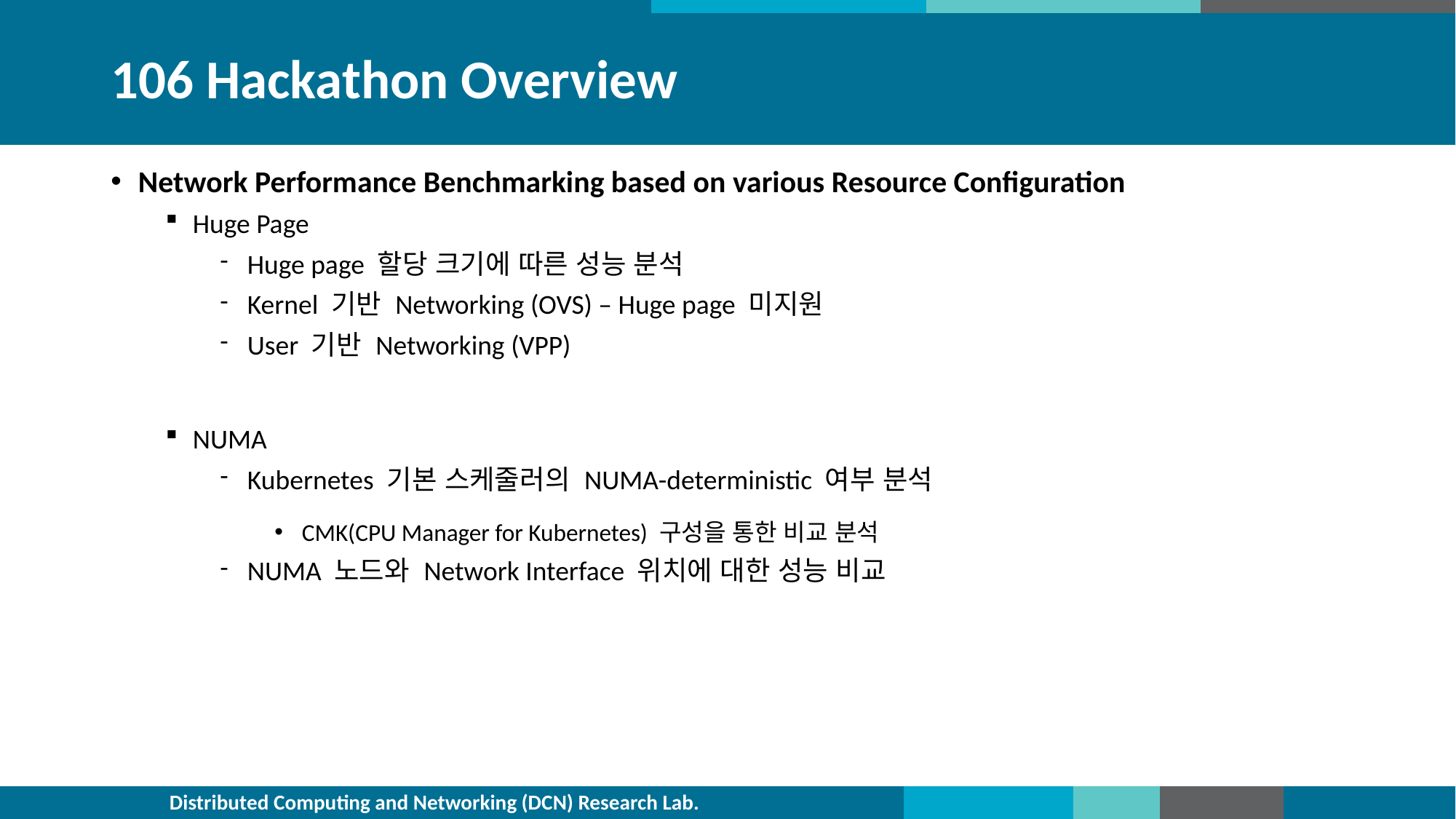

# 106 Hackathon Overview
Network Performance Benchmarking based on various Resource Configuration
Huge Page
Huge page 할당 크기에 따른 성능 분석
Kernel 기반 Networking (OVS) – Huge page 미지원
User 기반 Networking (VPP)

NUMA
Kubernetes 기본 스케줄러의 NUMA-deterministic 여부 분석
CMK(CPU Manager for Kubernetes) 구성을 통한 비교 분석
NUMA 노드와 Network Interface 위치에 대한 성능 비교